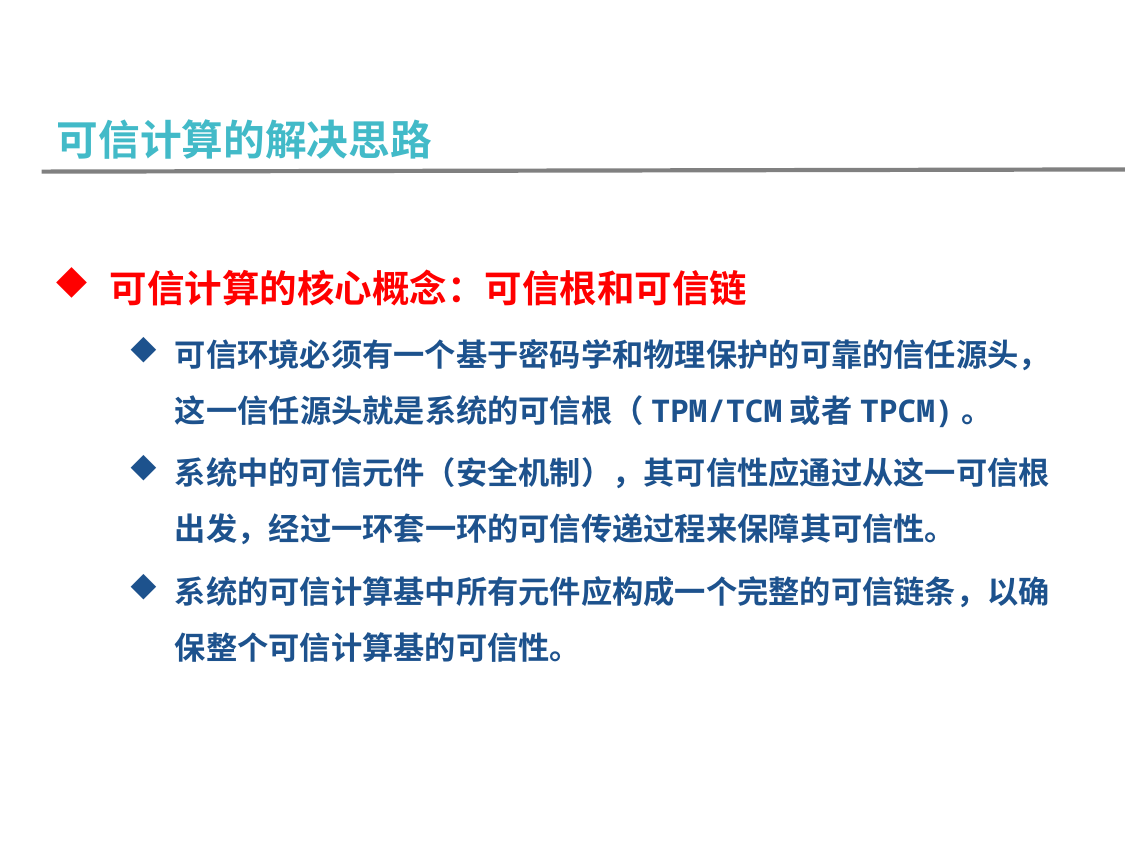

可信计算的解决思路
可信计算的解决思路
可信计算的核心概念：可信根和可信链
可信环境必须有一个基于密码学和物理保护的可靠的信任源头，这一信任源头就是系统的可信根（TPM/TCM或者TPCM)。
系统中的可信元件（安全机制），其可信性应通过从这一可信根出发，经过一环套一环的可信传递过程来保障其可信性。
系统的可信计算基中所有元件应构成一个完整的可信链条，以确保整个可信计算基的可信性。

可信计算北京市重点实验室
*
*